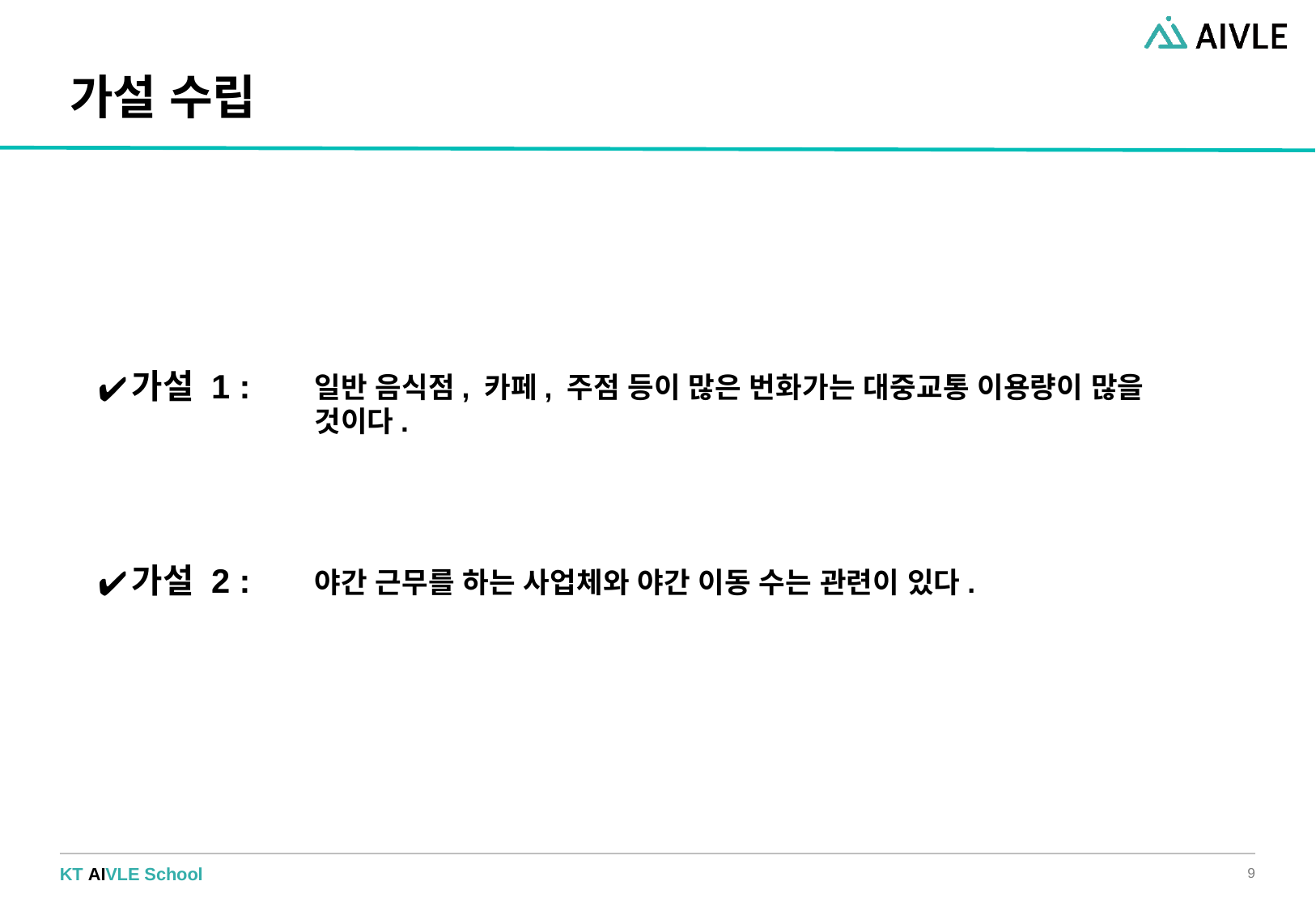

# 가설 수립
가설 1 :
일반 음식점, 카페, 주점 등이 많은 번화가는 대중교통 이용량이 많을 것이다.
가설 2 :
야간 근무를 하는 사업체와 야간 이동 수는 관련이 있다.